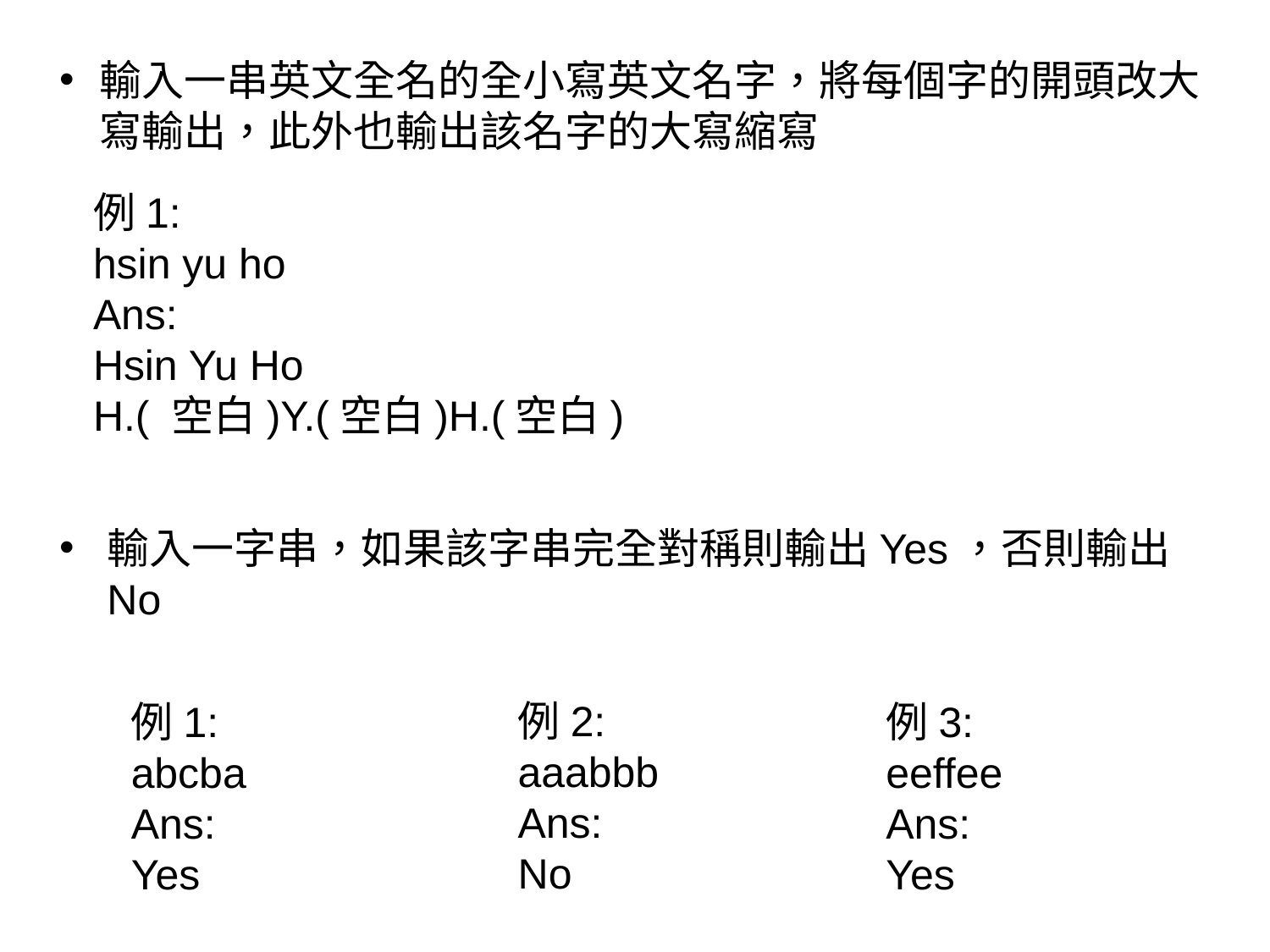

輸入一串英文全名的全小寫英文名字，將每個字的開頭改大寫輸出，此外也輸出該名字的大寫縮寫
例1:
hsin yu ho
Ans:
Hsin Yu Ho
H.( 空白)Y.(空白)H.(空白)
輸入一字串，如果該字串完全對稱則輸出Yes，否則輸出No
例2:
aaabbb
Ans:
No
例1:
abcba
Ans:
Yes
例3:
eeffee
Ans:
Yes